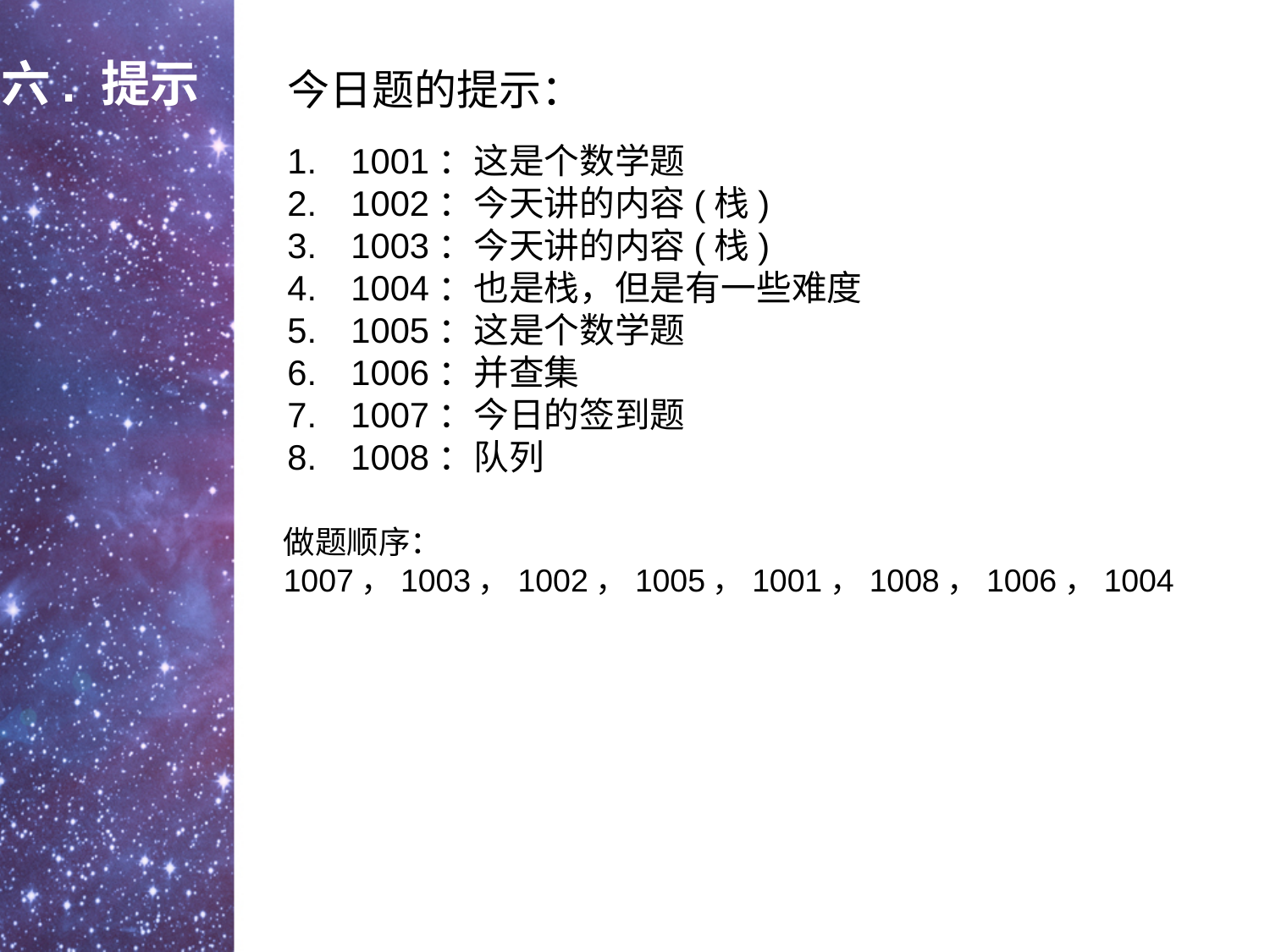

六. 提示
今日题的提示：
1001：这是个数学题
1002：今天讲的内容(栈)
1003：今天讲的内容(栈)
1004：也是栈，但是有一些难度
1005：这是个数学题
1006：并查集
1007：今日的签到题
1008：队列
点击添加文本
点击添加文本
做题顺序：1007，1003，1002，1005，1001，1008，1006，1004
点击添加文本
点击添加文本